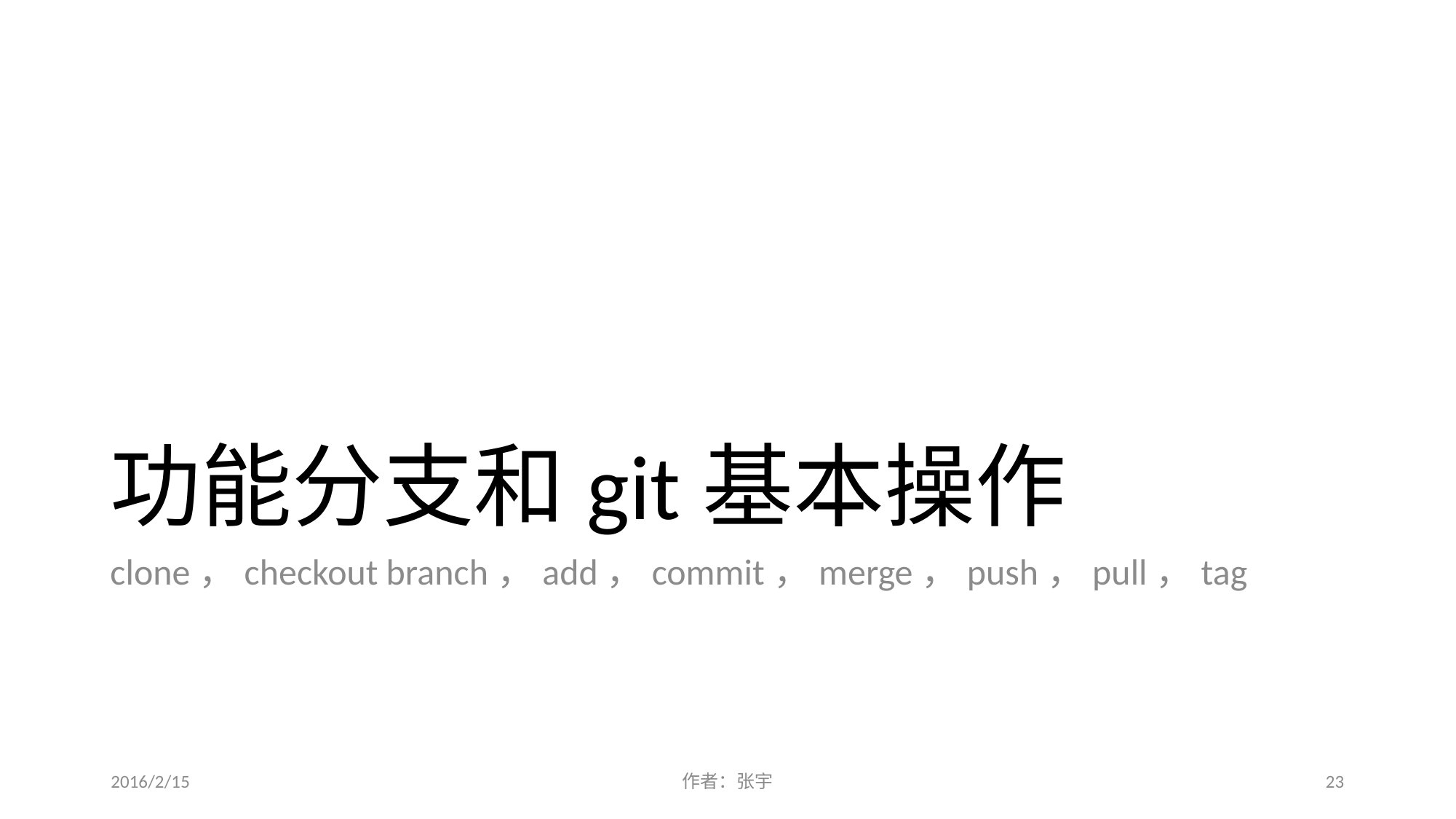

# 功能分支和git基本操作
clone，checkout branch，add，commit，merge，push，pull，tag
2016/2/15
作者：张宇
23